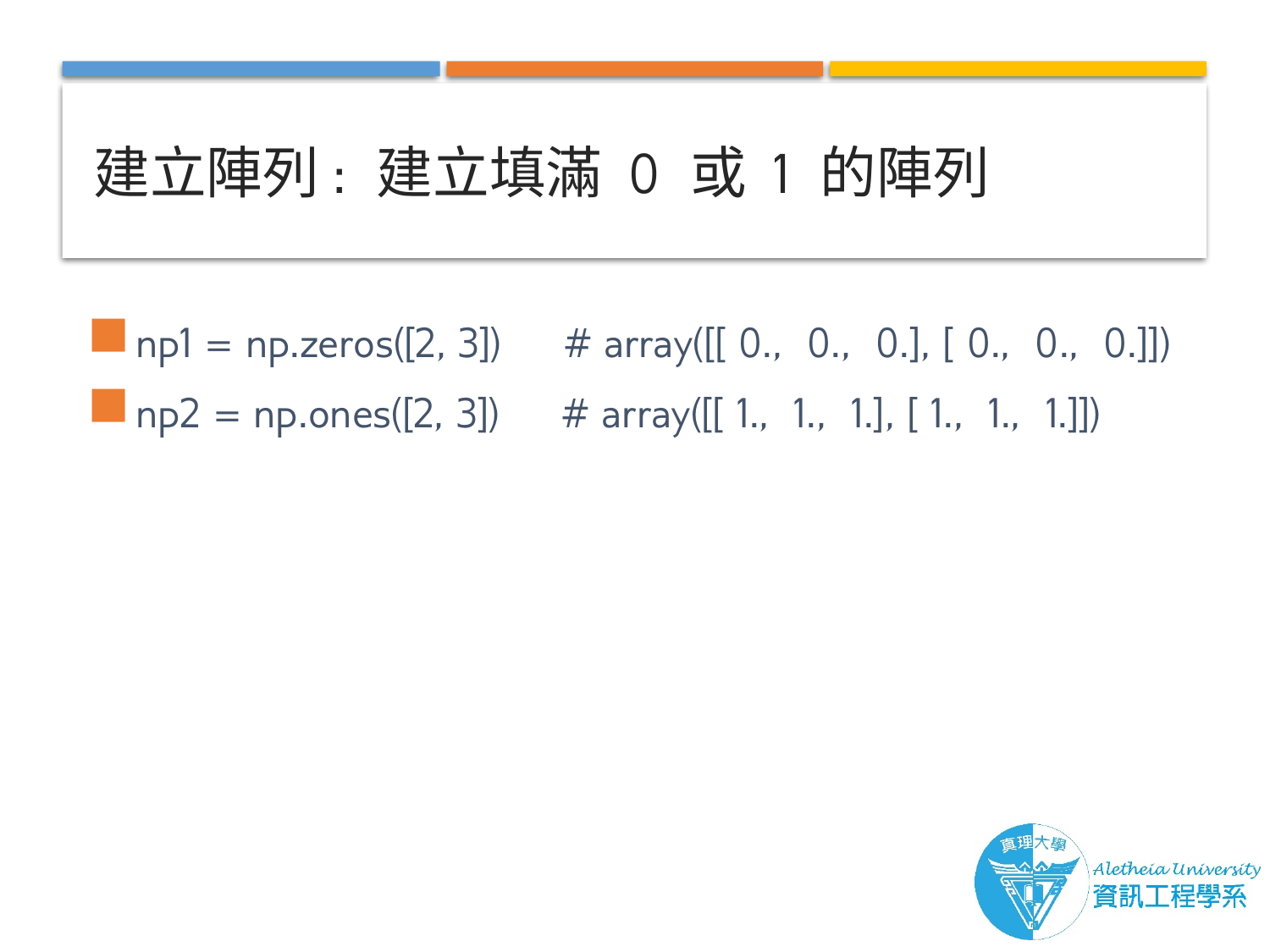

# 建立陣列: 建立填滿 0 或 1 的陣列
np1 = np.zeros([2, 3])     # array([[ 0.,  0.,  0.], [ 0.,  0.,  0.]])
np2 = np.ones([2, 3])     # array([[ 1.,  1.,  1.], [ 1.,  1.,  1.]])